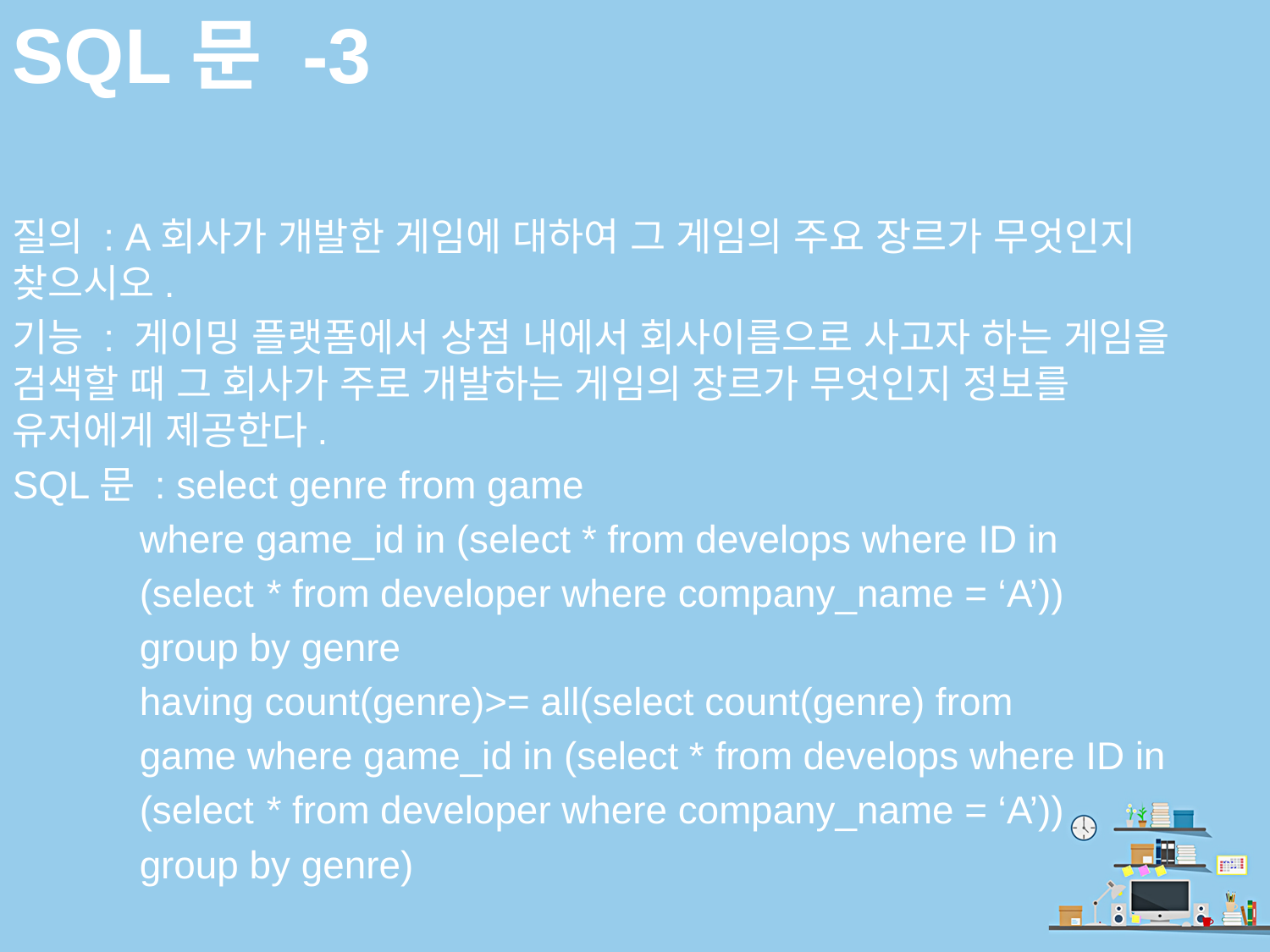

# SQL문 -3
질의 : A회사가 개발한 게임에 대하여 그 게임의 주요 장르가 무엇인지 찾으시오.
기능 : 게이밍 플랫폼에서 상점 내에서 회사이름으로 사고자 하는 게임을 검색할 때 그 회사가 주로 개발하는 게임의 장르가 무엇인지 정보를 유저에게 제공한다.
SQL문 : select genre from game
	where game_id in (select * from develops where ID in
	(select 	* from developer where company_name = ‘A’))
	group by genre
	having count(genre)>= all(select count(genre) from
	game where game_id in (select * from develops where ID in
	(select 	* from developer where company_name = ‘A’))
	group by genre)